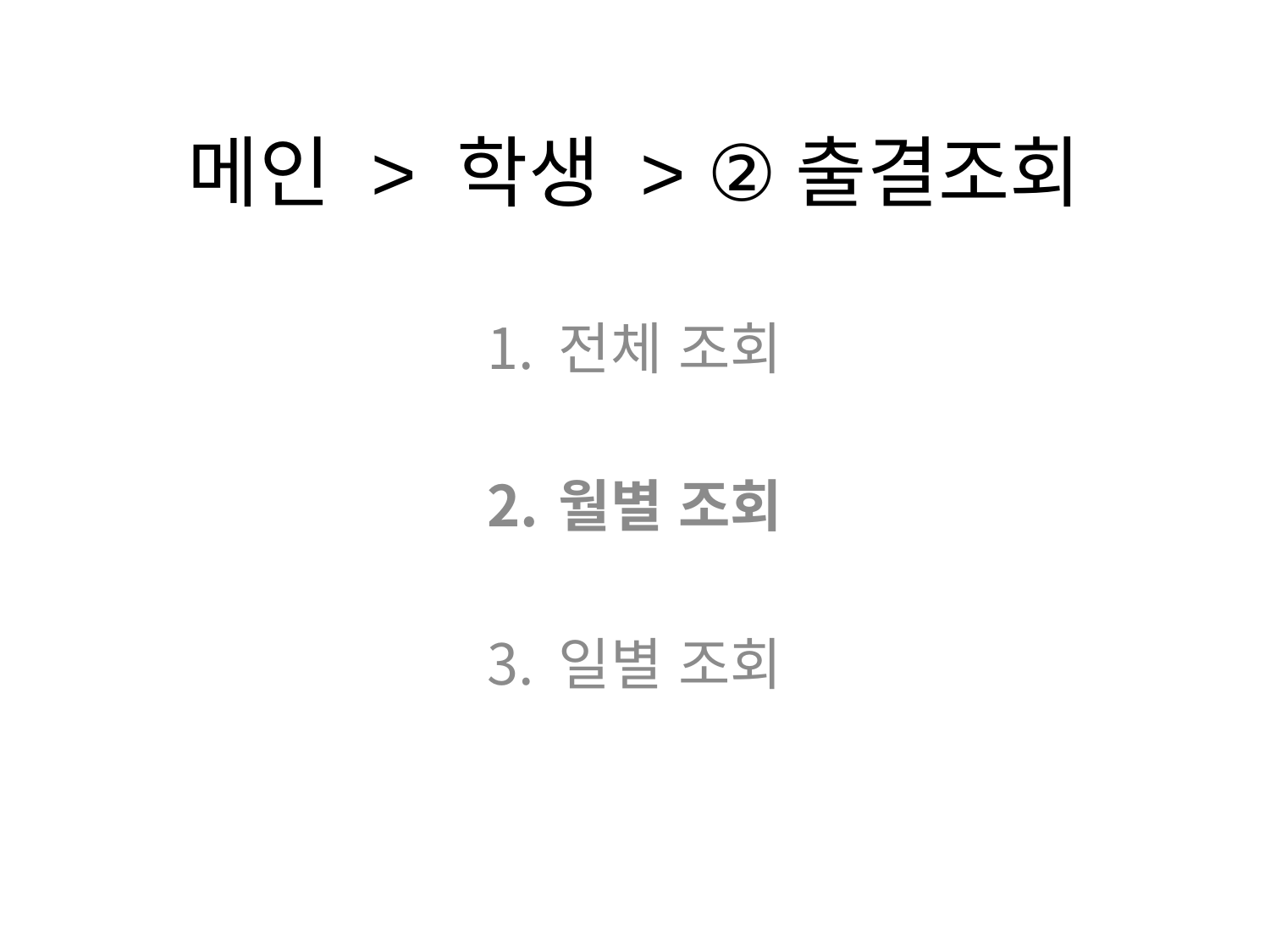

# 메인 > 학생 > ②출결조회
전체 조회

월별 조회

일별 조회